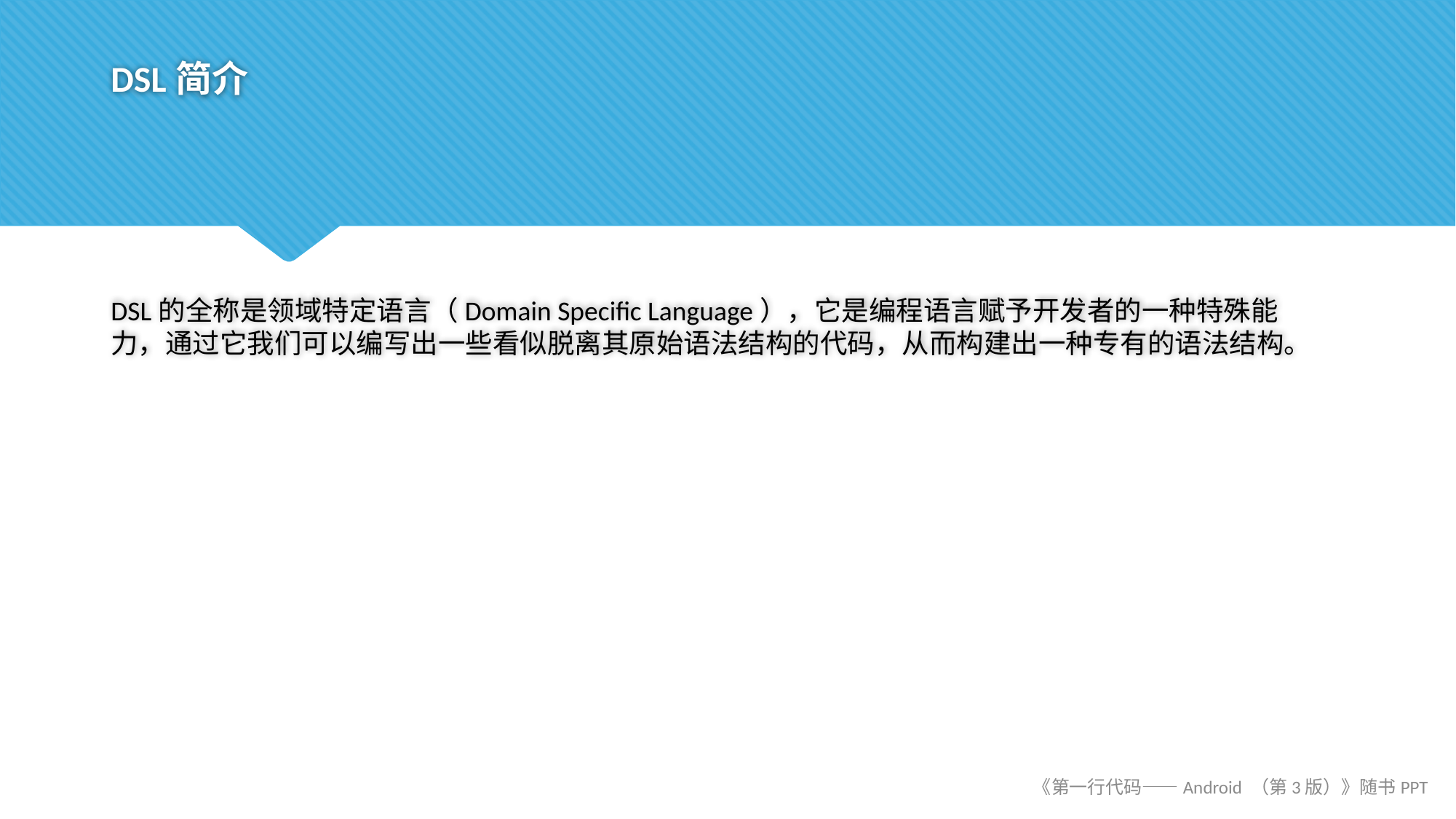

# DSL简介
DSL的全称是领域特定语言（Domain Specific Language），它是编程语言赋予开发者的一种特殊能力，通过它我们可以编写出一些看似脱离其原始语法结构的代码，从而构建出一种专有的语法结构。